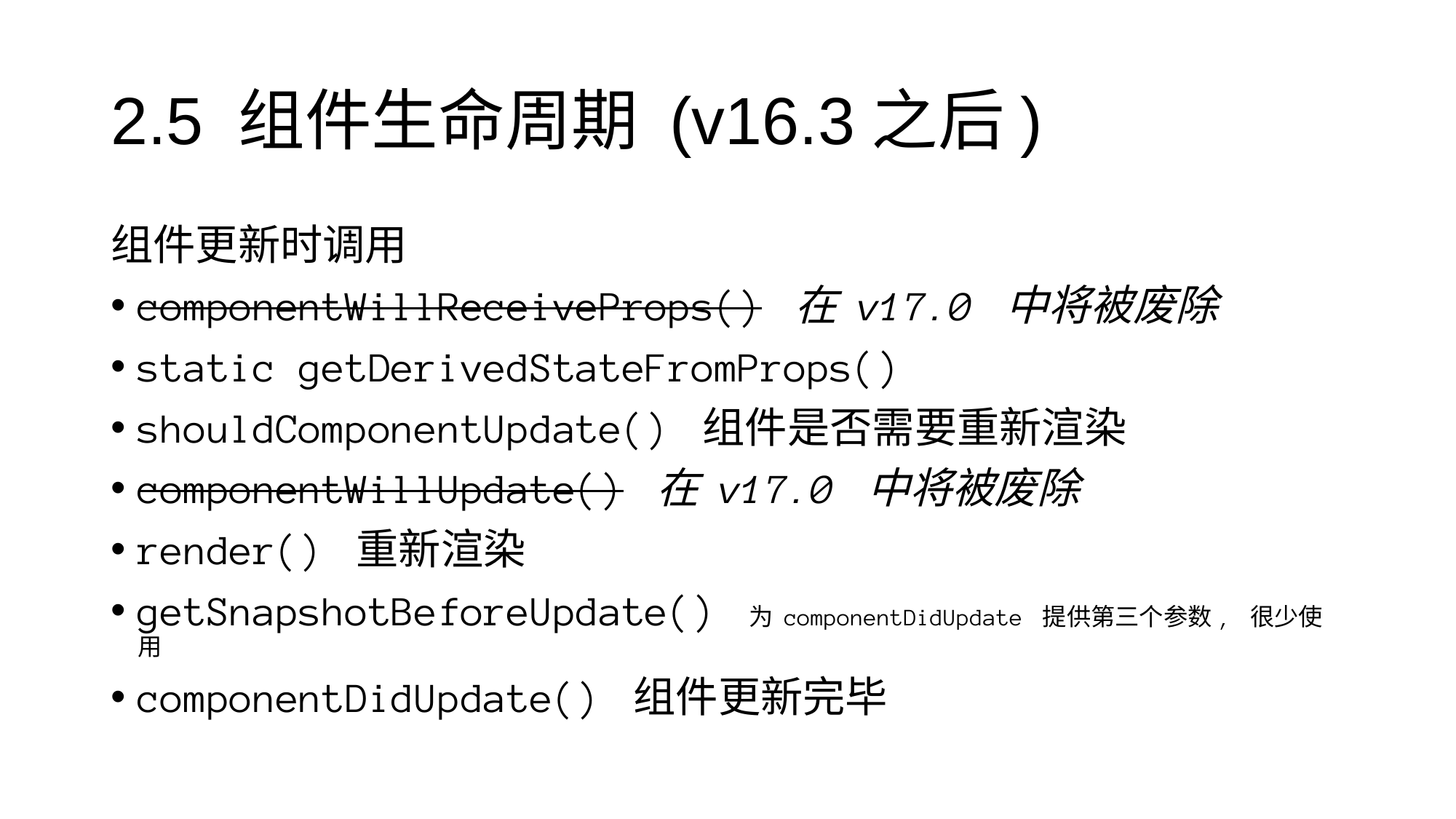

# 2.5 组件生命周期 (v16.3之后)
组件更新时调用
componentWillReceiveProps() 在 v17.0 中将被废除
static getDerivedStateFromProps()
shouldComponentUpdate() 组件是否需要重新渲染
componentWillUpdate() 在 v17.0 中将被废除
render() 重新渲染
getSnapshotBeforeUpdate() 为 componentDidUpdate 提供第三个参数, 很少使用
componentDidUpdate() 组件更新完毕